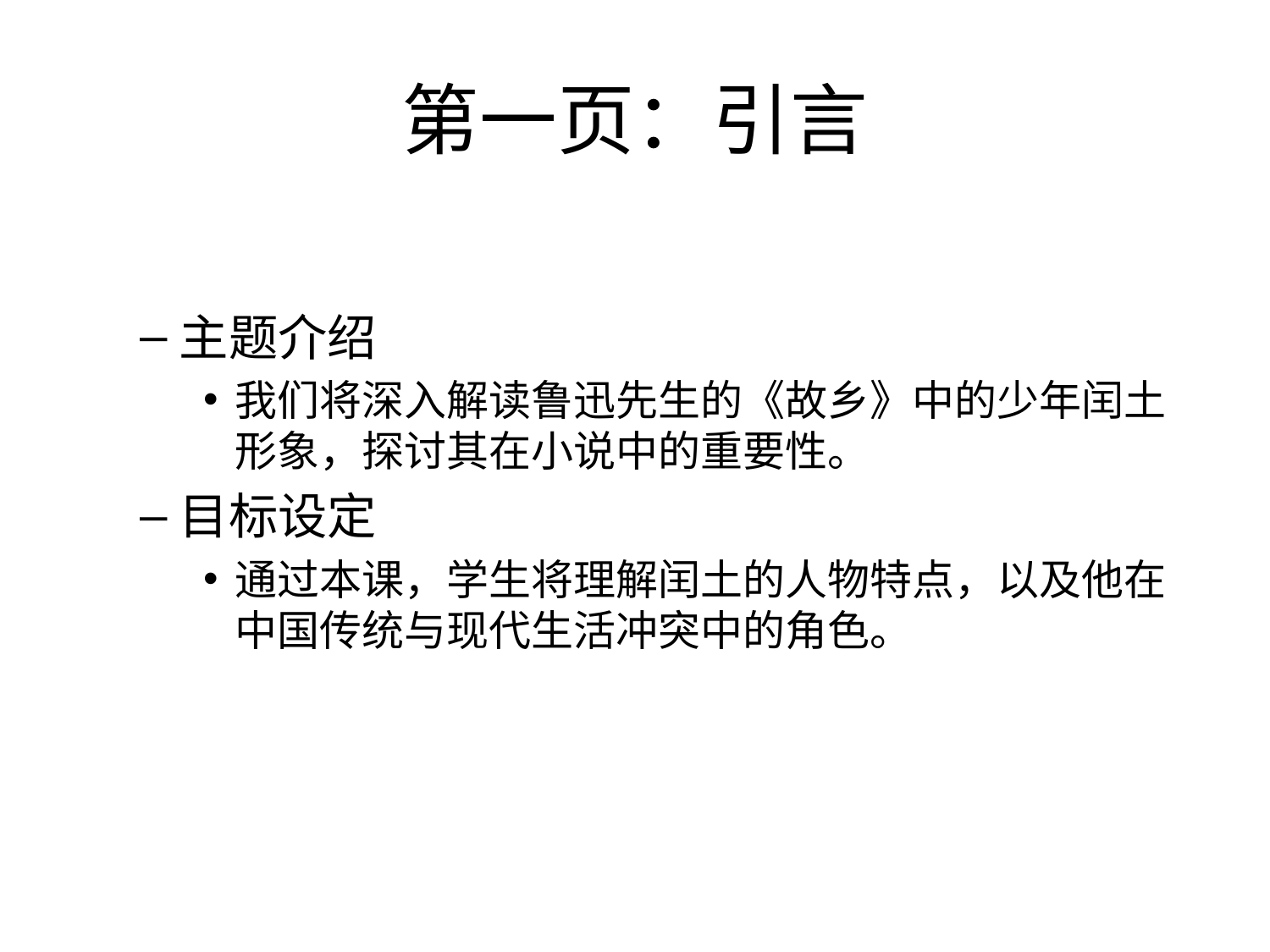

# 第一页：引言

主题介绍
我们将深入解读鲁迅先生的《故乡》中的少年闰土形象，探讨其在小说中的重要性。
目标设定
通过本课，学生将理解闰土的人物特点，以及他在中国传统与现代生活冲突中的角色。